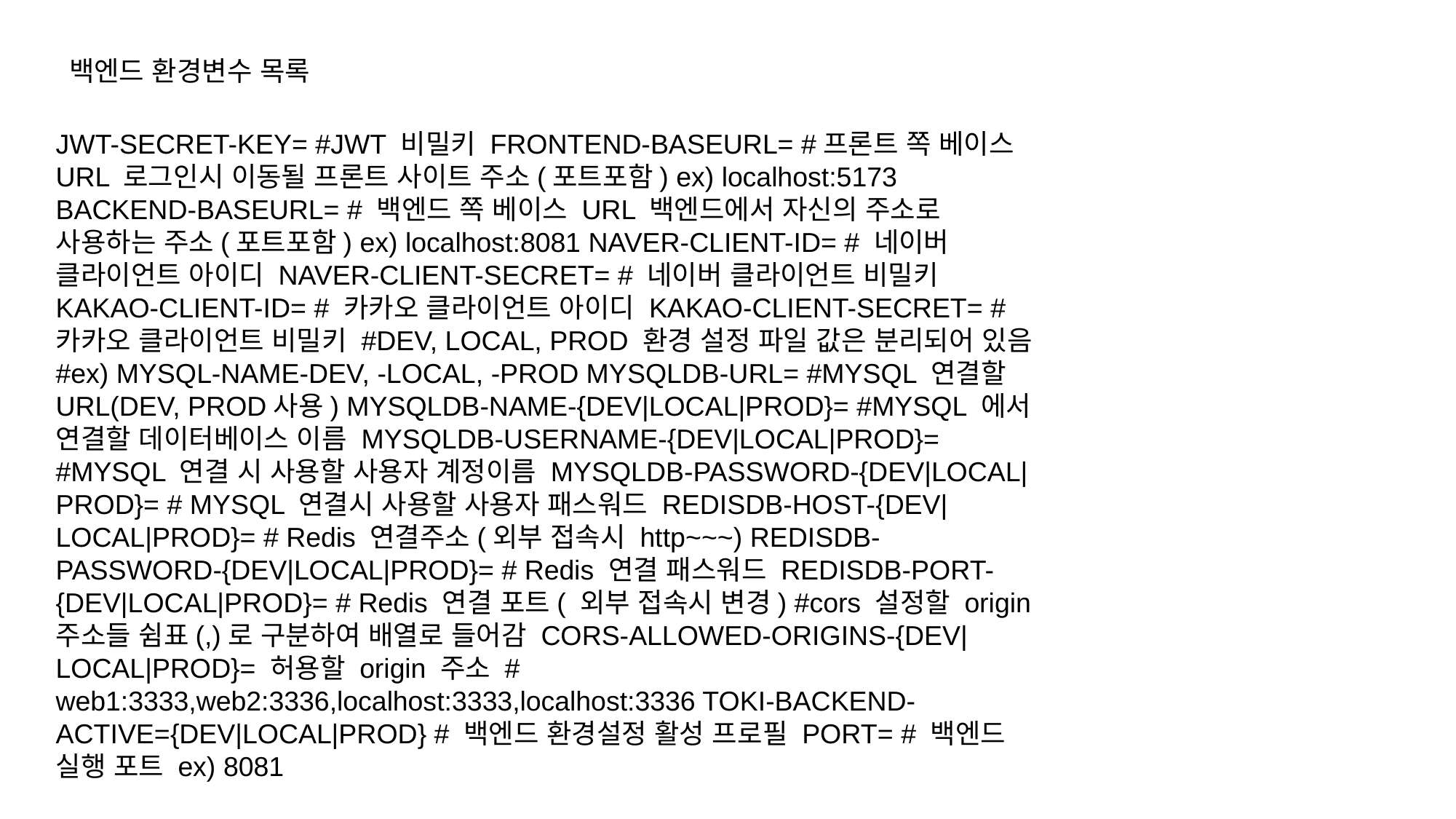

백엔드 환경변수 목록
JWT-SECRET-KEY= #JWT 비밀키 FRONTEND-BASEURL= #프론트 쪽 베이스 URL 로그인시 이동될 프론트 사이트 주소(포트포함) ex) localhost:5173 BACKEND-BASEURL= # 백엔드 쪽 베이스 URL 백엔드에서 자신의 주소로 사용하는 주소(포트포함) ex) localhost:8081 NAVER-CLIENT-ID= # 네이버 클라이언트 아이디 NAVER-CLIENT-SECRET= # 네이버 클라이언트 비밀키 KAKAO-CLIENT-ID= # 카카오 클라이언트 아이디 KAKAO-CLIENT-SECRET= # 카카오 클라이언트 비밀키 #DEV, LOCAL, PROD 환경 설정 파일 값은 분리되어 있음 #ex) MYSQL-NAME-DEV, -LOCAL, -PROD MYSQLDB-URL= #MYSQL 연결할 URL(DEV, PROD사용) MYSQLDB-NAME-{DEV|LOCAL|PROD}= #MYSQL 에서 연결할 데이터베이스 이름 MYSQLDB-USERNAME-{DEV|LOCAL|PROD}= #MYSQL 연결 시 사용할 사용자 계정이름 MYSQLDB-PASSWORD-{DEV|LOCAL|PROD}= # MYSQL 연결시 사용할 사용자 패스워드 REDISDB-HOST-{DEV|LOCAL|PROD}= # Redis 연결주소(외부 접속시 http~~~) REDISDB-PASSWORD-{DEV|LOCAL|PROD}= # Redis 연결 패스워드 REDISDB-PORT-{DEV|LOCAL|PROD}= # Redis 연결 포트( 외부 접속시 변경) #cors 설정할 origin 주소들 쉼표(,)로 구분하여 배열로 들어감 CORS-ALLOWED-ORIGINS-{DEV|LOCAL|PROD}= 허용할 origin 주소 # web1:3333,web2:3336,localhost:3333,localhost:3336 TOKI-BACKEND-ACTIVE={DEV|LOCAL|PROD} # 백엔드 환경설정 활성 프로필 PORT= # 백엔드 실행 포트 ex) 8081